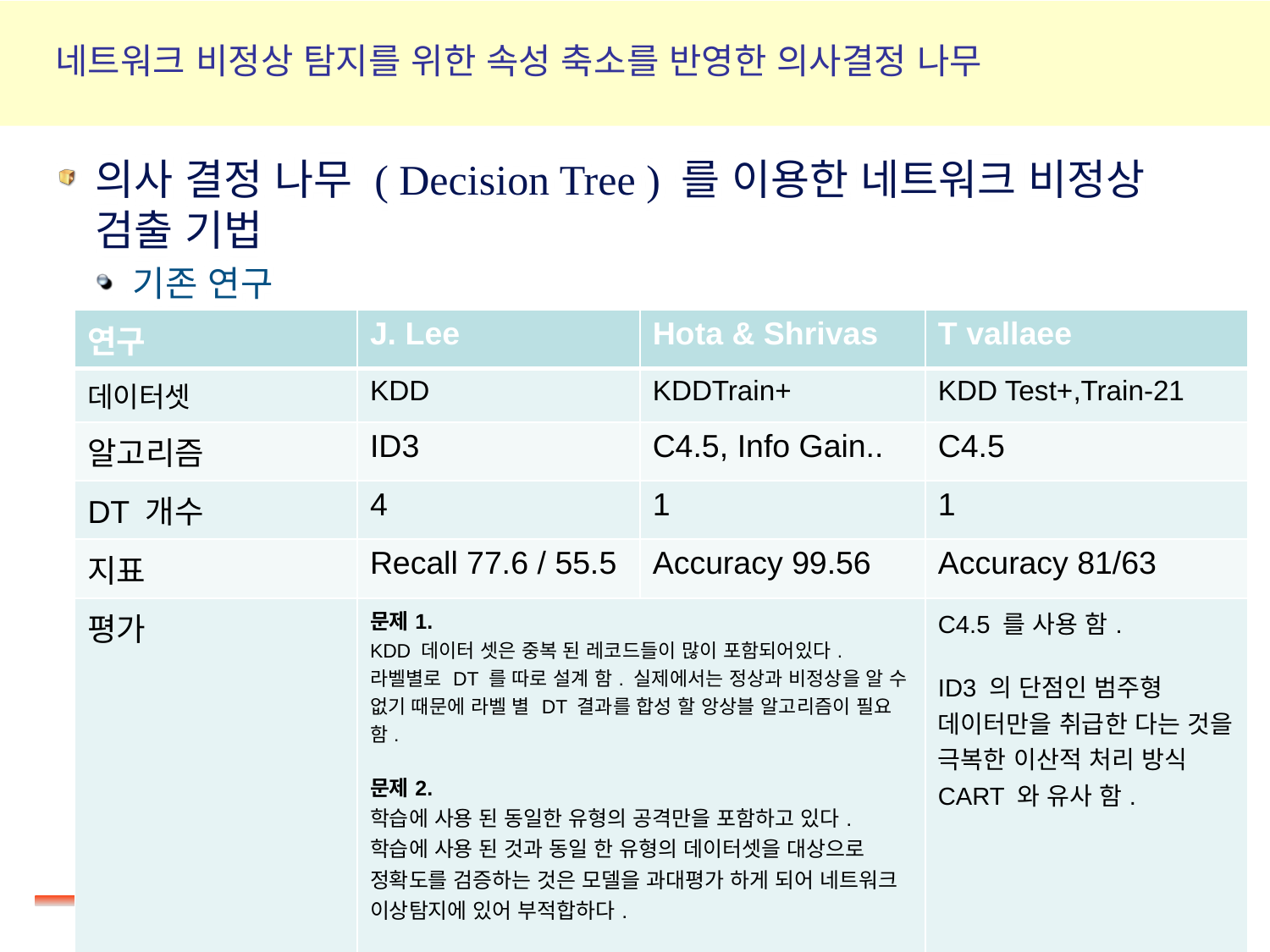

# 네트워크 비정상 탐지를 위한 속성 축소를 반영한 의사결정 나무
의사 결정 나무 ( Decision Tree ) 를 이용한 네트워크 비정상 검출 기법
기존 연구

| 연구 | J. Lee | Hota & Shrivas | T vallaee |
| --- | --- | --- | --- |
| 데이터셋 | KDD | KDDTrain+ | KDD Test+,Train-21 |
| 알고리즘 | ID3 | C4.5, Info Gain.. | C4.5 |
| DT 개수 | 4 | 1 | 1 |
| 지표 | Recall 77.6 / 55.5 | Accuracy 99.56 | Accuracy 81/63 |
| 평가 | 문제1. KDD 데이터 셋은 중복 된 레코드들이 많이 포함되어있다. 라벨별로 DT 를 따로 설계 함. 실제에서는 정상과 비정상을 알 수 없기 때문에 라벨 별 DT 결과를 합성 할 앙상블 알고리즘이 필요 함. 문제2. 학습에 사용 된 동일한 유형의 공격만을 포함하고 있다. 학습에 사용 된 것과 동일 한 유형의 데이터셋을 대상으로 정확도를 검증하는 것은 모델을 과대평가 하게 되어 네트워크 이상탐지에 있어 부적합하다. |  | C4.5 를 사용 함. ID3 의 단점인 범주형 데이터만을 취급한 다는 것을 극복한 이산적 처리 방식 CART 와 유사 함. |
11